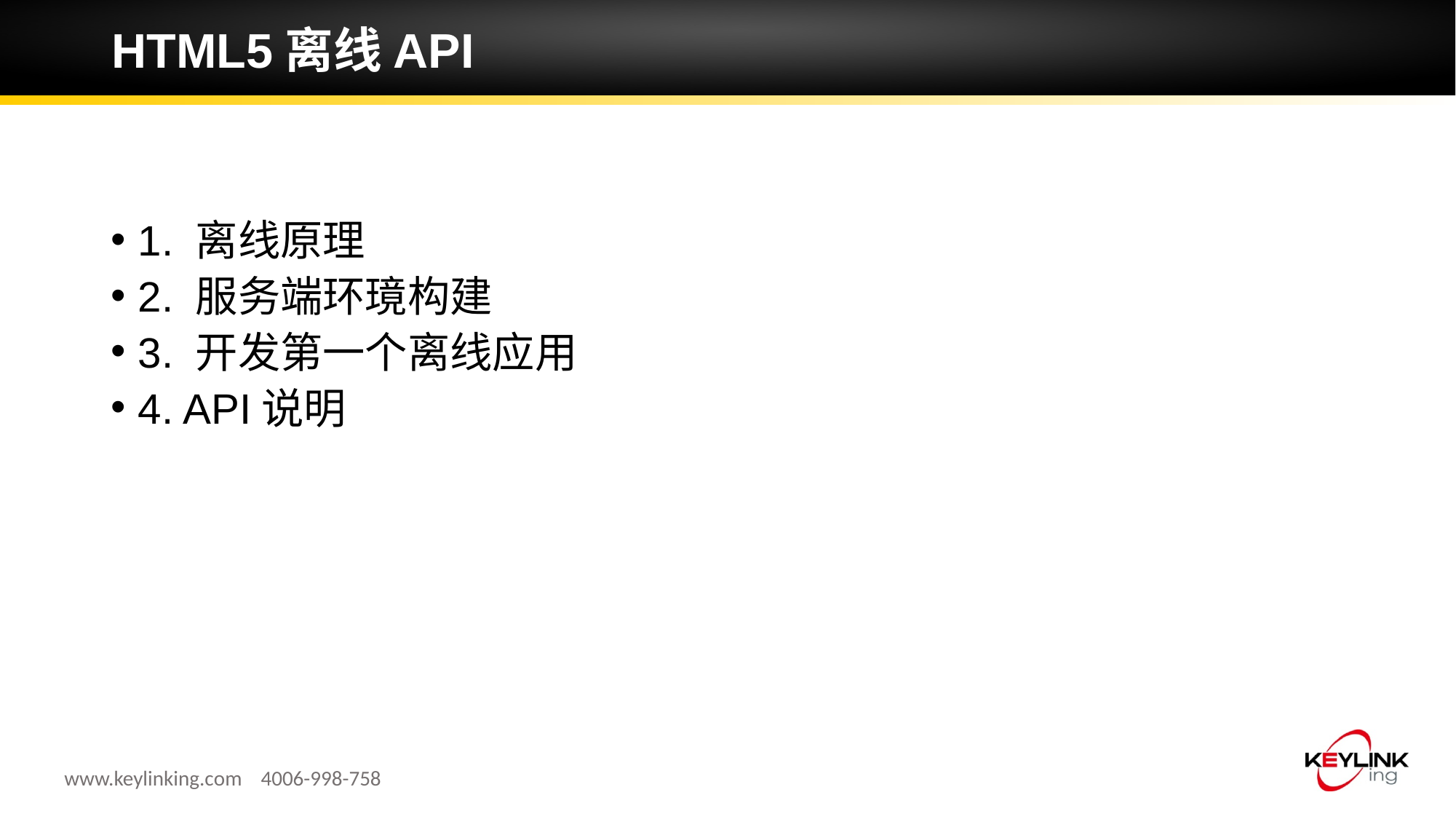

# HTML5离线API
1. 离线原理
2. 服务端环璄构建
3. 开发第一个离线应用
4. API说明